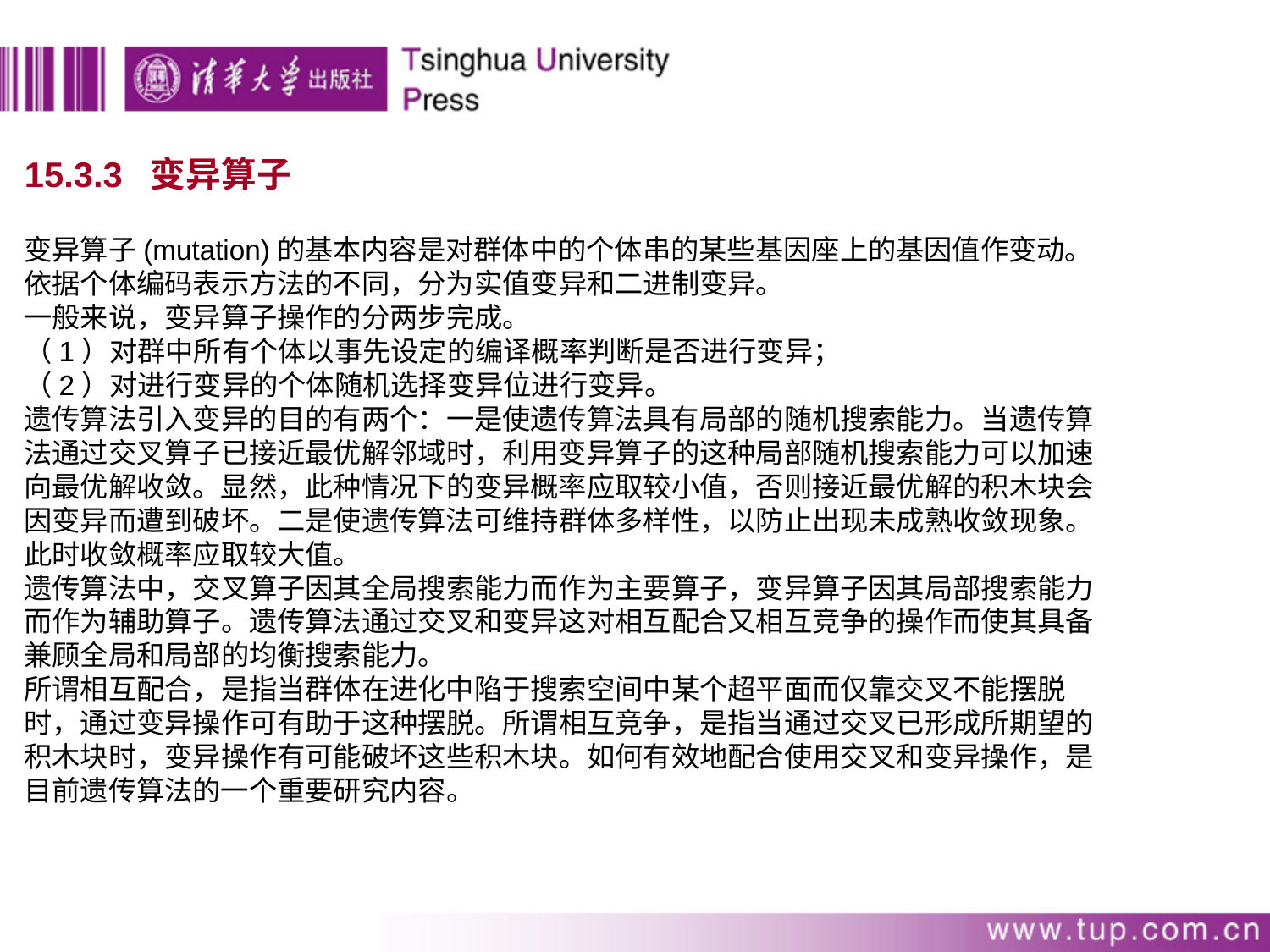

15.3.3  变异算子
变异算子(mutation)的基本内容是对群体中的个体串的某些基因座上的基因值作变动。依据个体编码表示方法的不同，分为实值变异和二进制变异。
一般来说，变异算子操作的分两步完成。
（1）对群中所有个体以事先设定的编译概率判断是否进行变异；
（2）对进行变异的个体随机选择变异位进行变异。
遗传算法引入变异的目的有两个：一是使遗传算法具有局部的随机搜索能力。当遗传算法通过交叉算子已接近最优解邻域时，利用变异算子的这种局部随机搜索能力可以加速向最优解收敛。显然，此种情况下的变异概率应取较小值，否则接近最优解的积木块会因变异而遭到破坏。二是使遗传算法可维持群体多样性，以防止出现未成熟收敛现象。此时收敛概率应取较大值。
遗传算法中，交叉算子因其全局搜索能力而作为主要算子，变异算子因其局部搜索能力而作为辅助算子。遗传算法通过交叉和变异这对相互配合又相互竞争的操作而使其具备兼顾全局和局部的均衡搜索能力。
所谓相互配合，是指当群体在进化中陷于搜索空间中某个超平面而仅靠交叉不能摆脱时，通过变异操作可有助于这种摆脱。所谓相互竞争，是指当通过交叉已形成所期望的积木块时，变异操作有可能破坏这些积木块。如何有效地配合使用交叉和变异操作，是目前遗传算法的一个重要研究内容。